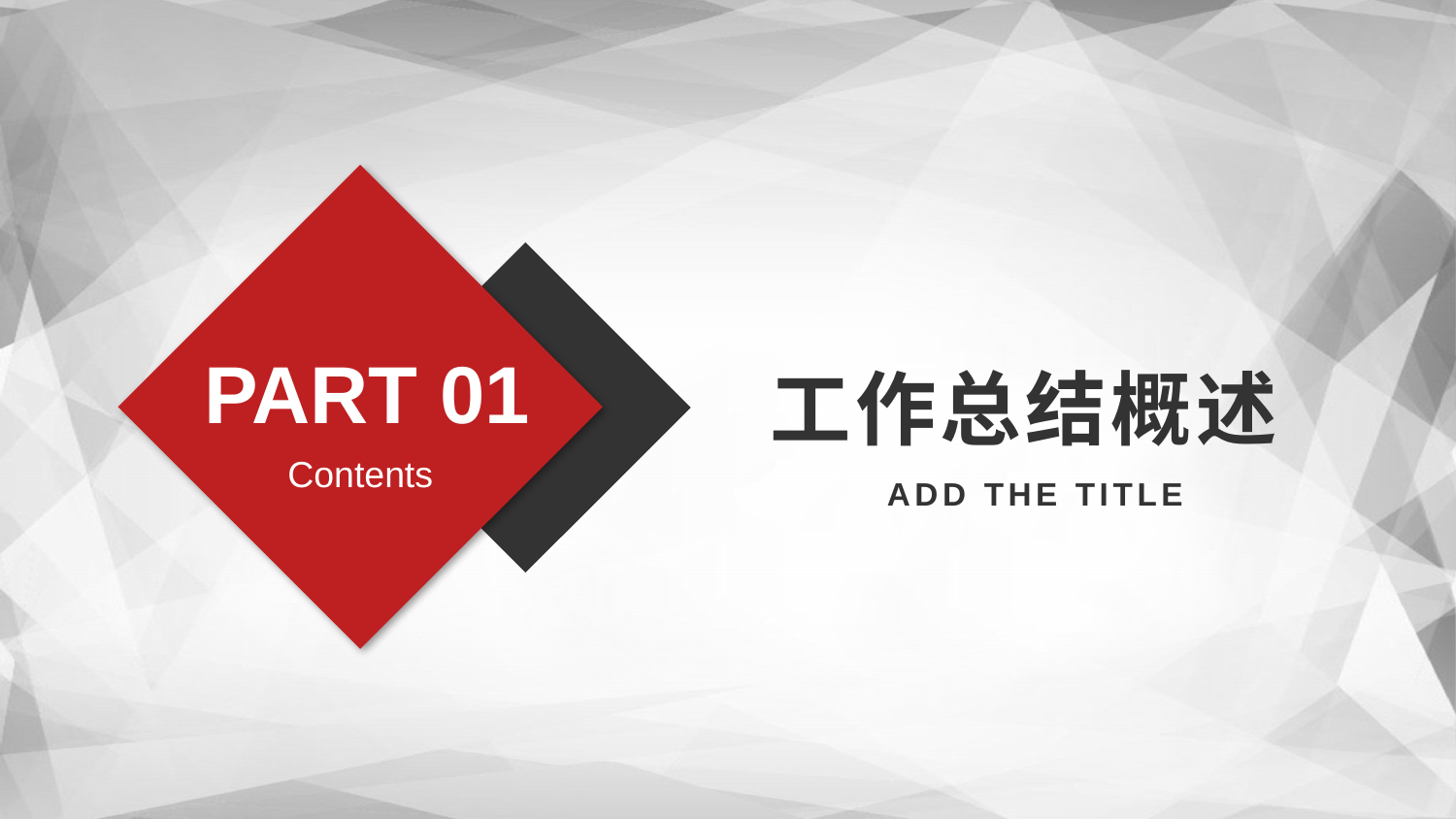

PART 01
Contents
工作总结概述
ADD THE TITLE